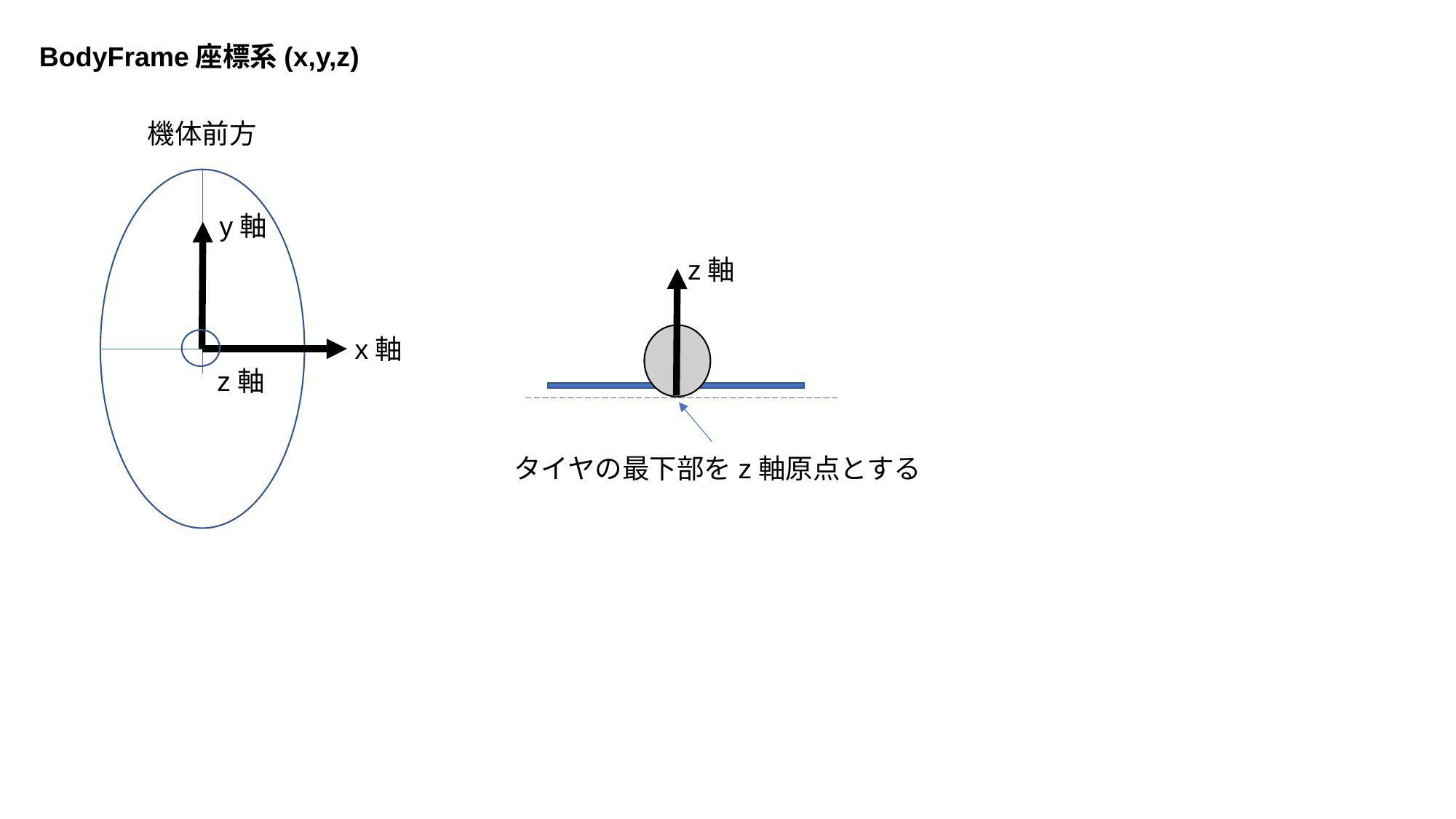

BodyFrame座標系(x,y,z)
機体前方

y軸
z軸

x軸

z軸

タイヤの最下部をz軸原点とする